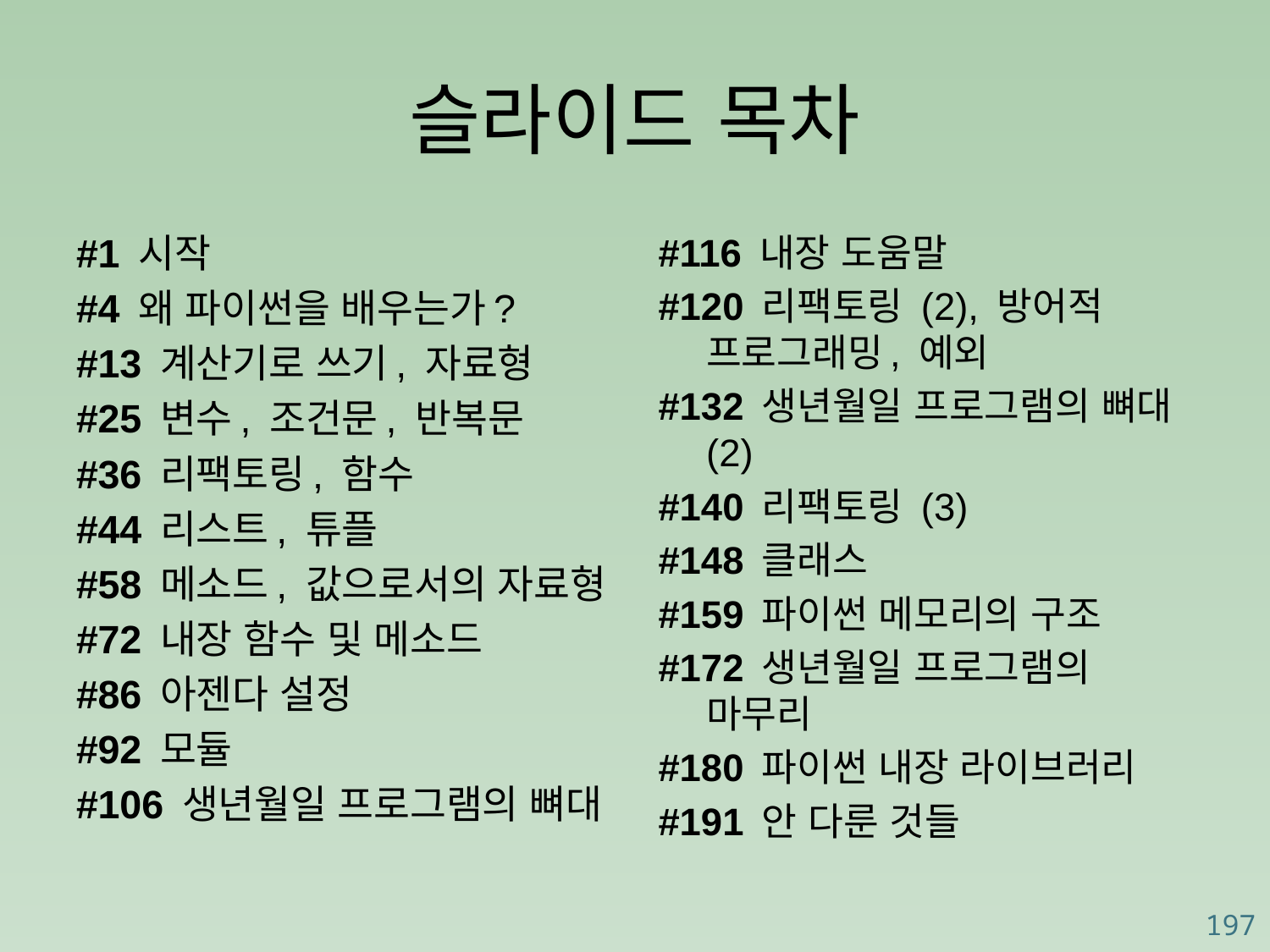

# 슬라이드 목차
#1 시작
#4 왜 파이썬을 배우는가?
#13 계산기로 쓰기, 자료형
#25 변수, 조건문, 반복문
#36 리팩토링, 함수
#44 리스트, 튜플
#58 메소드, 값으로서의 자료형
#72 내장 함수 및 메소드
#86 아젠다 설정
#92 모듈
#106 생년월일 프로그램의 뼈대
#116 내장 도움말
#120 리팩토링 (2), 방어적 프로그래밍, 예외
#132 생년월일 프로그램의 뼈대 (2)
#140 리팩토링 (3)
#148 클래스
#159 파이썬 메모리의 구조
#172 생년월일 프로그램의 마무리
#180 파이썬 내장 라이브러리
#191 안 다룬 것들
197